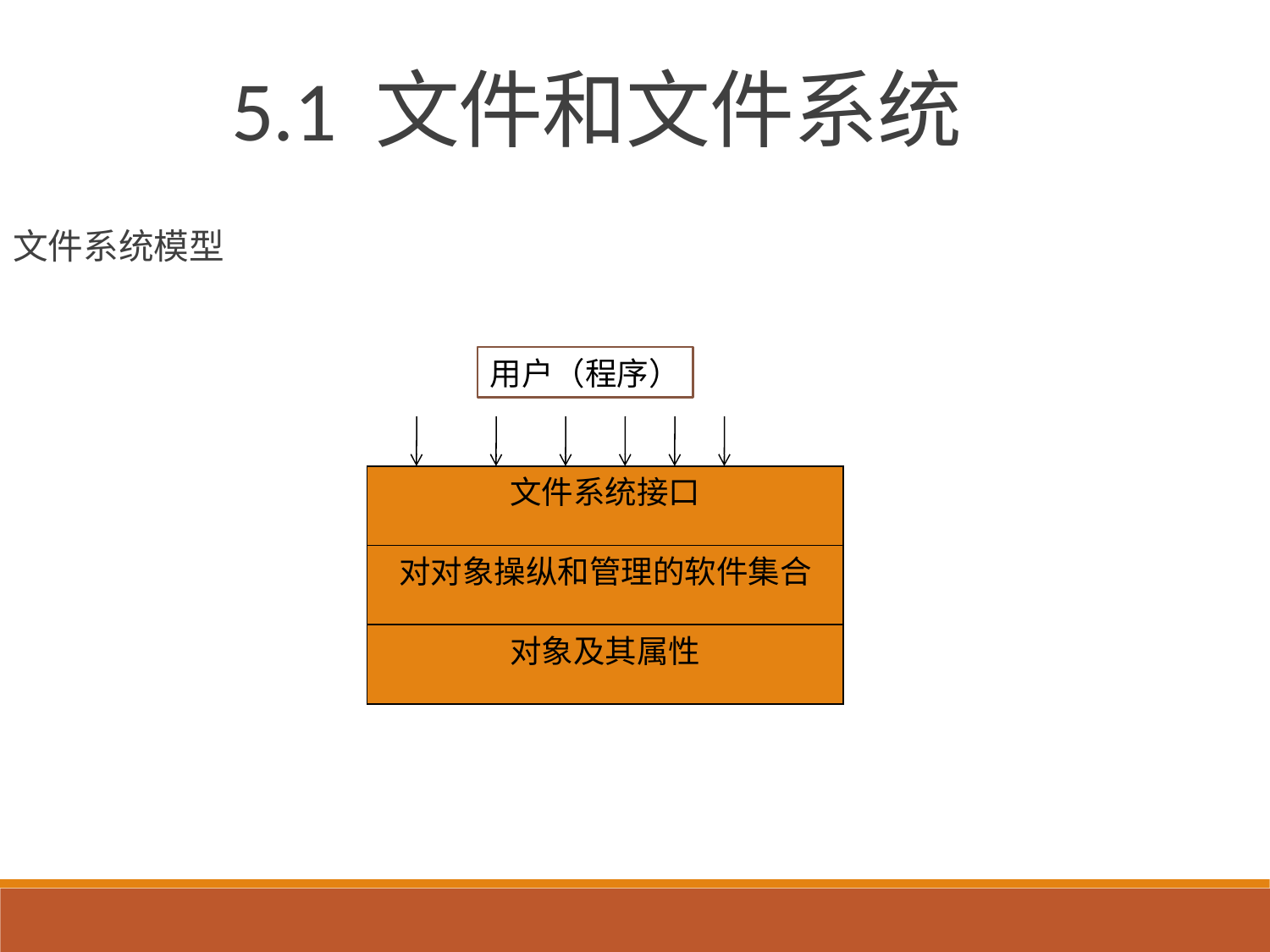

5.1 文件和文件系统
文件系统模型

用户（程序）
文件系统接口
对对象操纵和管理的软件集合
对象及其属性